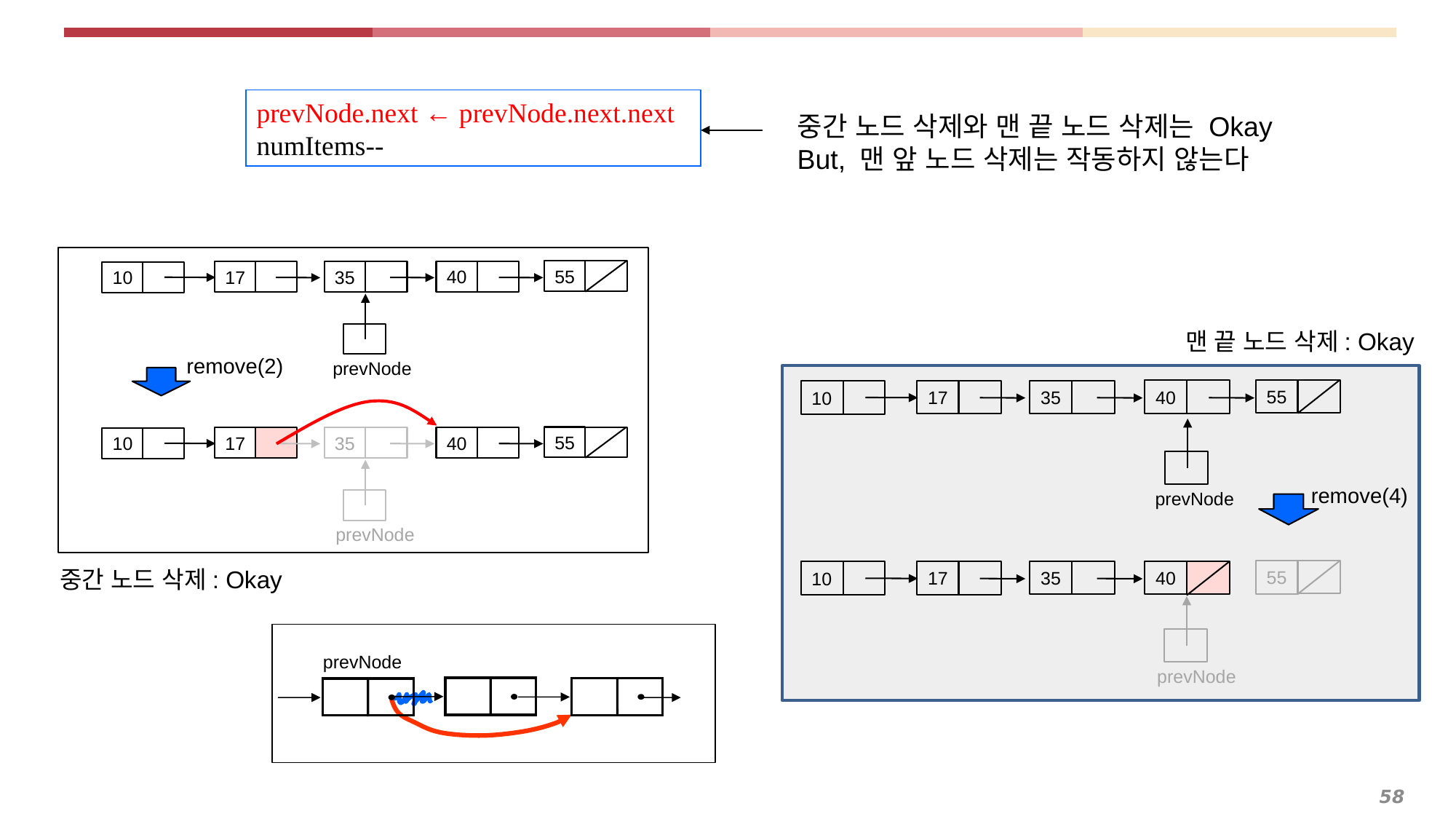

prevNode.next ← prevNode.next.next
numItems--
중간 노드 삭제와 맨 끝 노드 삭제는 Okay
But, 맨 앞 노드 삭제는 작동하지 않는다

55

40

17
35

10

remove(2)
prevNode

55

40

17
35

10

prevNode
맨 끝 노드 삭제: Okay

55

40

17
35

10

remove(4)
prevNode

55

40

17
35

10

prevNode
중간 노드 삭제: Okay

prevNode